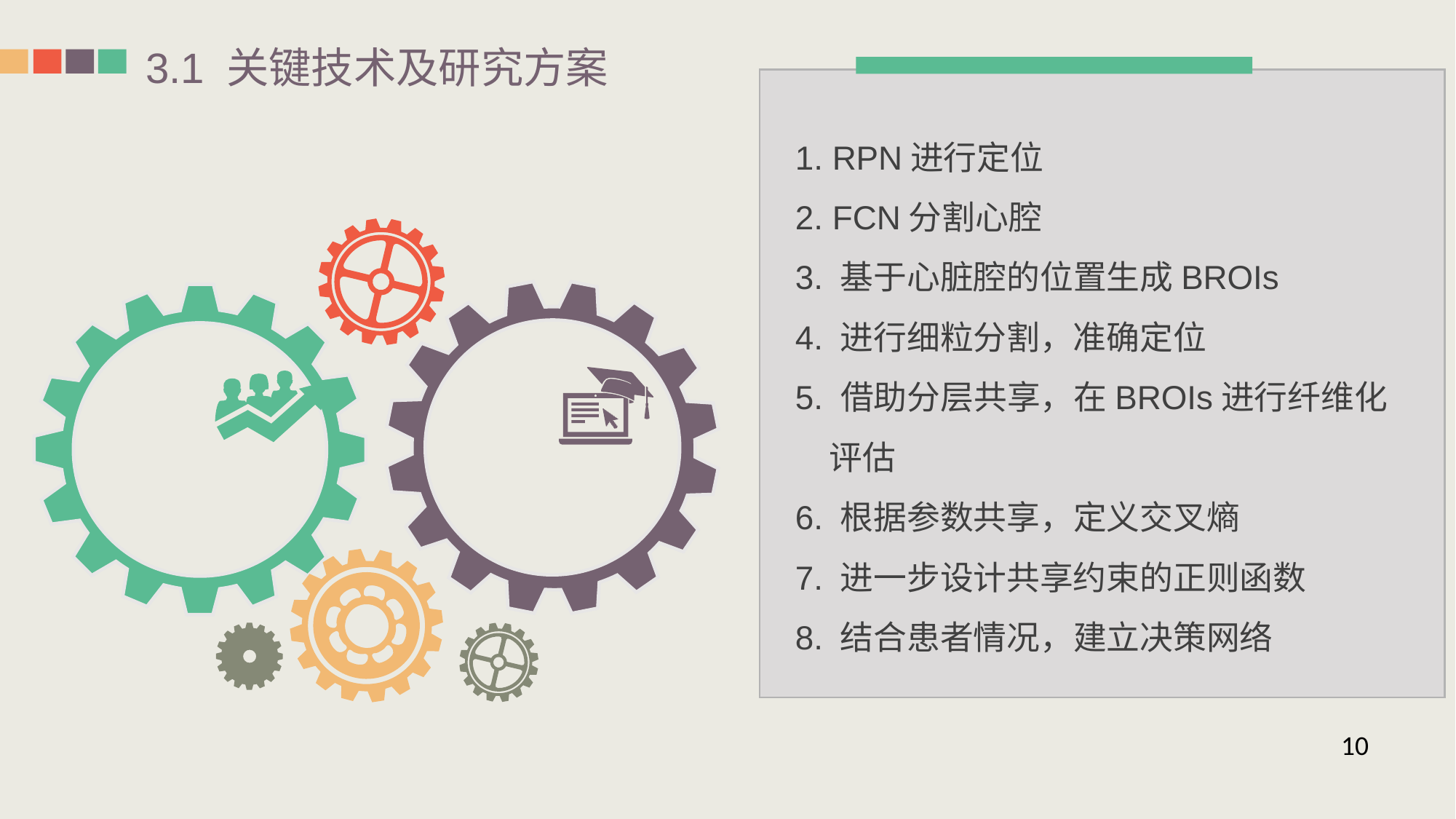

3.1 关键技术及研究方案

1. RPN进行定位
2. FCN分割心腔
3. 基于心脏腔的位置生成BROIs
4. 进行细粒分割，准确定位
5. 借助分层共享，在BROIs进行纤维化评估
6. 根据参数共享，定义交叉熵
7. 进一步设计共享约束的正则函数
8. 结合患者情况，建立决策网络

10